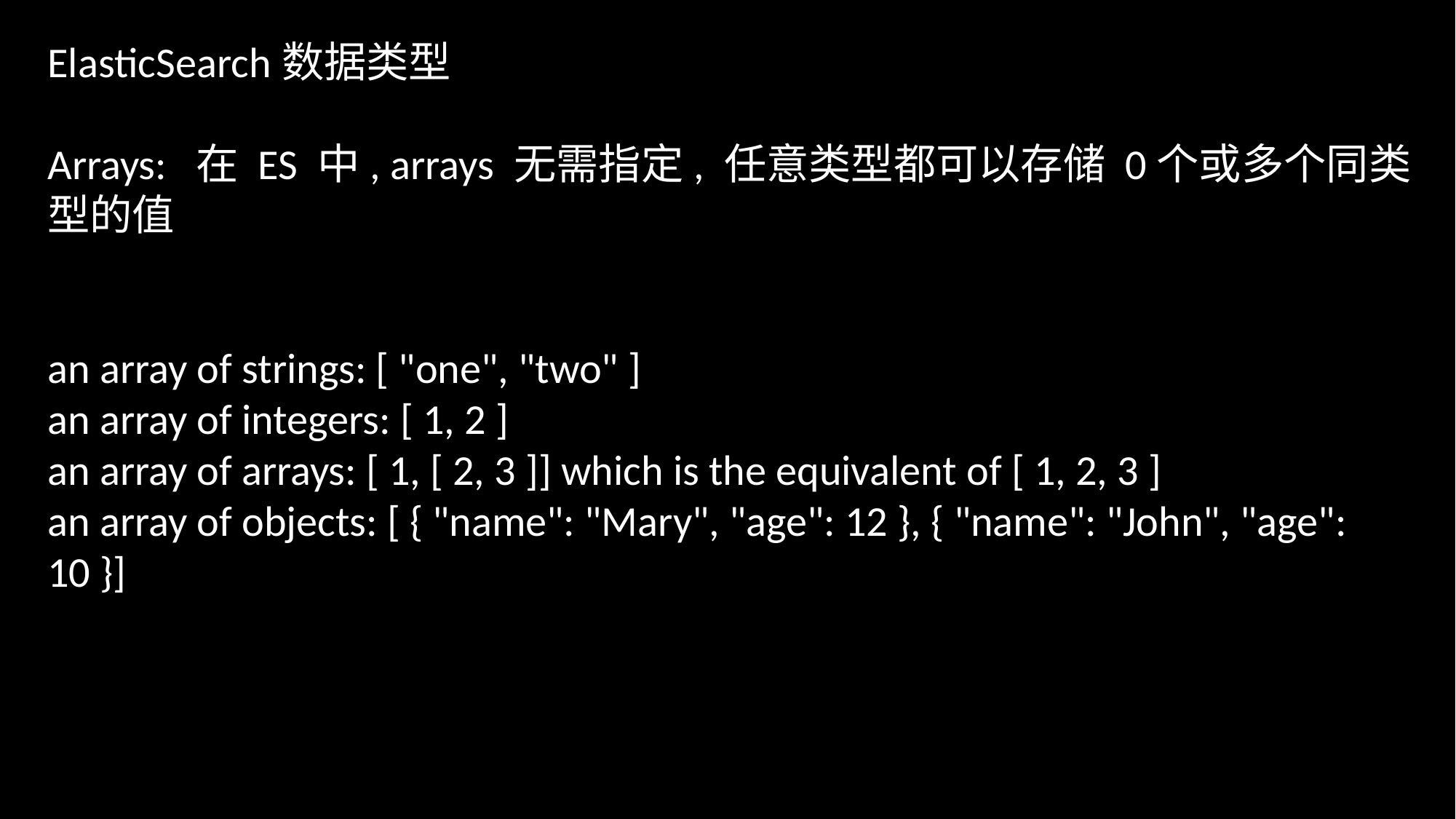

ElasticSearch数据类型

Arrays:  在 ES 中, arrays 无需指定, 任意类型都可以存储 0个或多个同类型的值

an array of strings: [ "one", "two" ]
an array of integers: [ 1, 2 ]
an array of arrays: [ 1, [ 2, 3 ]] which is the equivalent of [ 1, 2, 3 ]
an array of objects: [ { "name": "Mary", "age": 12 }, { "name": "John", "age": 10 }]